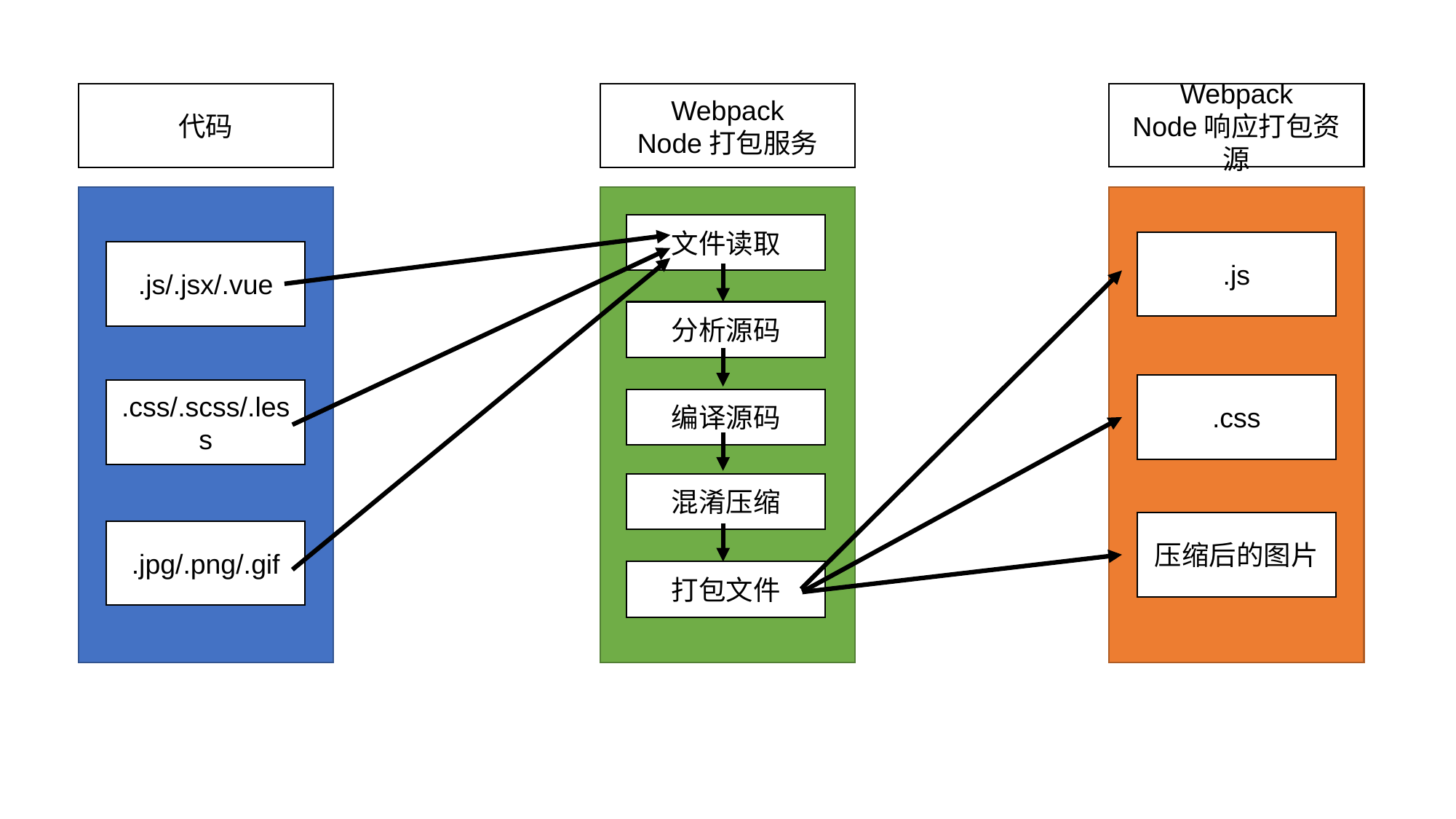

Webpack
Node响应打包资源
Webpack
Node打包服务
代码

文件读取
.js
.js/.jsx/.vue
分析源码
.css
.css/.scss/.less
编译源码
混淆压缩
压缩后的图片
.jpg/.png/.gif
打包文件